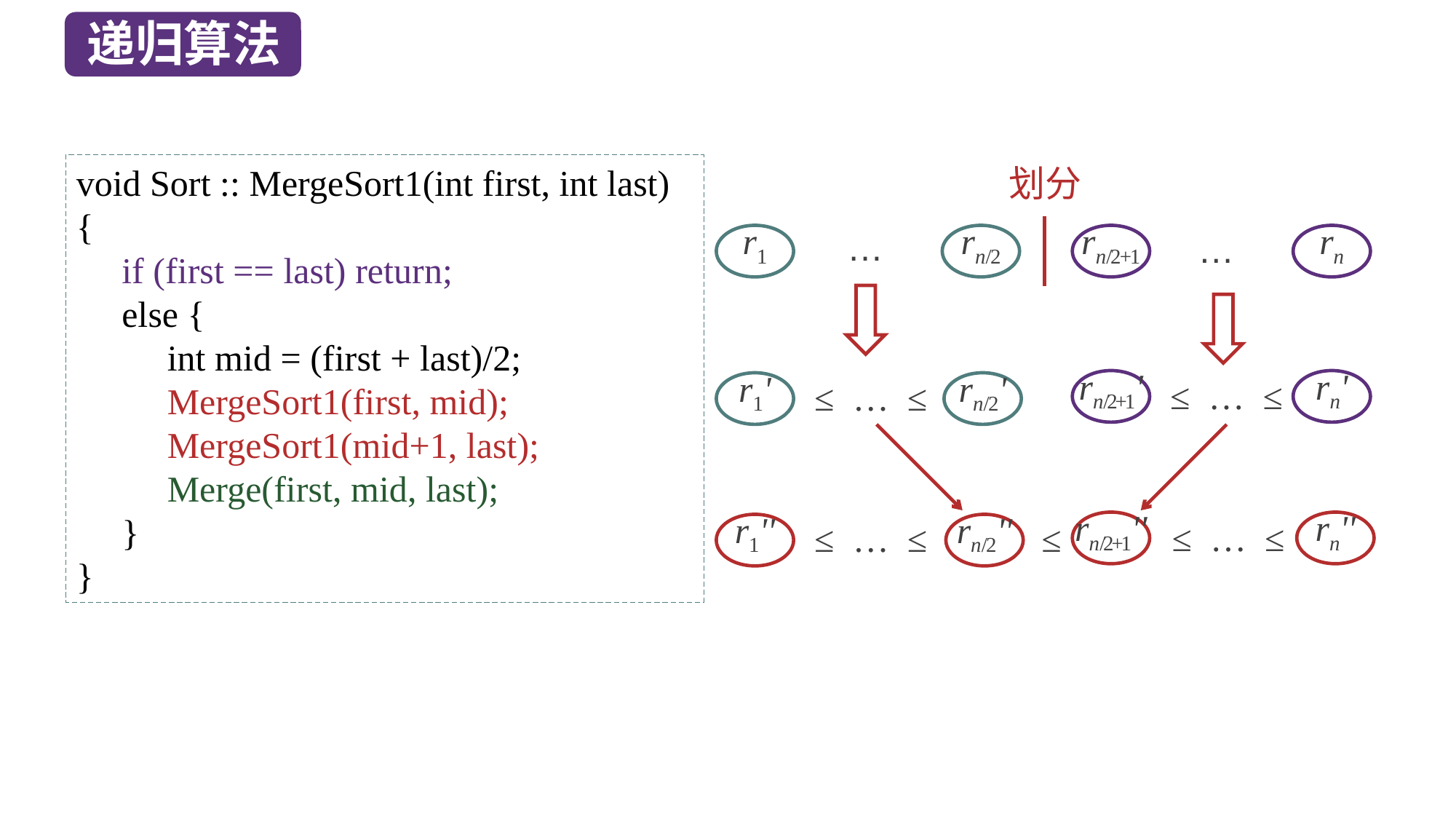

递归算法

void Sort :: MergeSort1(int first, int last)
{
     if (first == last) return;
     else {
          int mid = (first + last)/2;
          MergeSort1(first, mid);
          MergeSort1(mid+1, last);
          Merge(first, mid, last);
     }
}
划分
r1
rn/2
…
rn/2+1
rn
…

rn/2+1'
rn'
 ≤  …  ≤
r1'
rn/2'
 ≤  …  ≤
rn/2+1''
rn''
≤  …  ≤
r1''
rn/2''
 ≤  …  ≤
≤